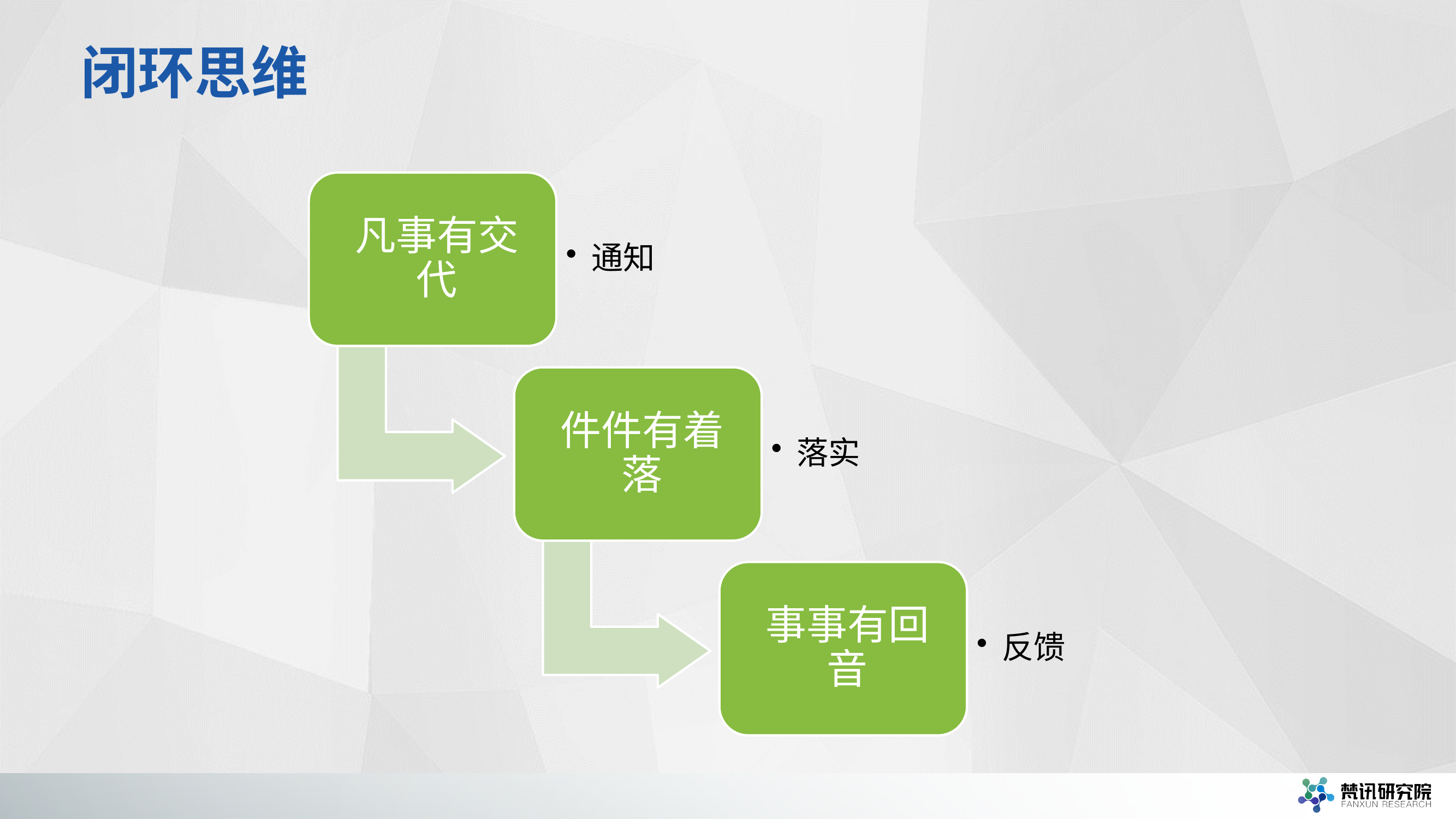

# 闭环思维
凡事有交代
通知
件件有着落
落实
事事有回音
反馈